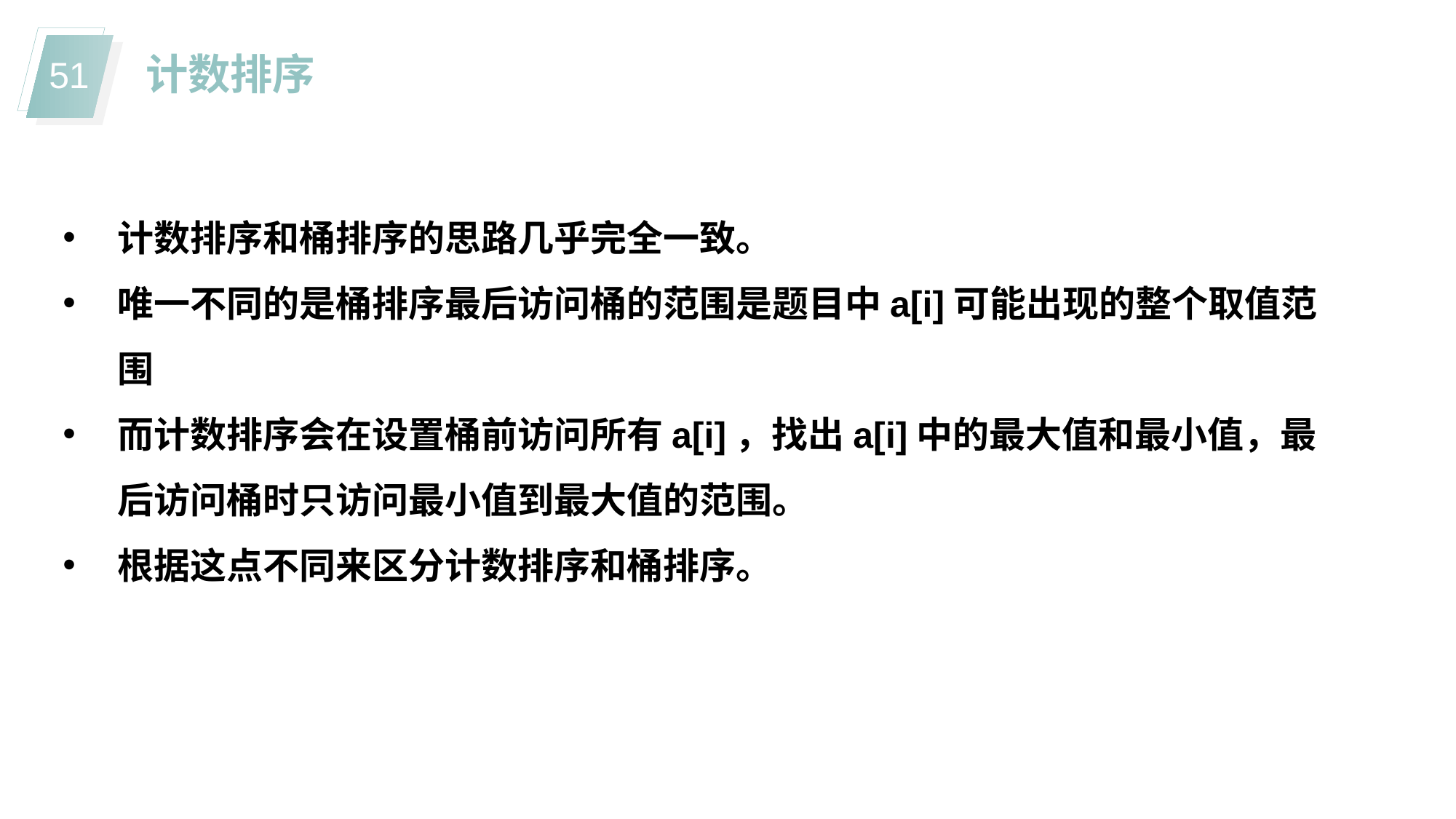

计数排序
计数排序和桶排序的思路几乎完全一致。
唯一不同的是桶排序最后访问桶的范围是题目中a[i]可能出现的整个取值范围
而计数排序会在设置桶前访问所有a[i]，找出a[i]中的最大值和最小值，最后访问桶时只访问最小值到最大值的范围。
根据这点不同来区分计数排序和桶排序。